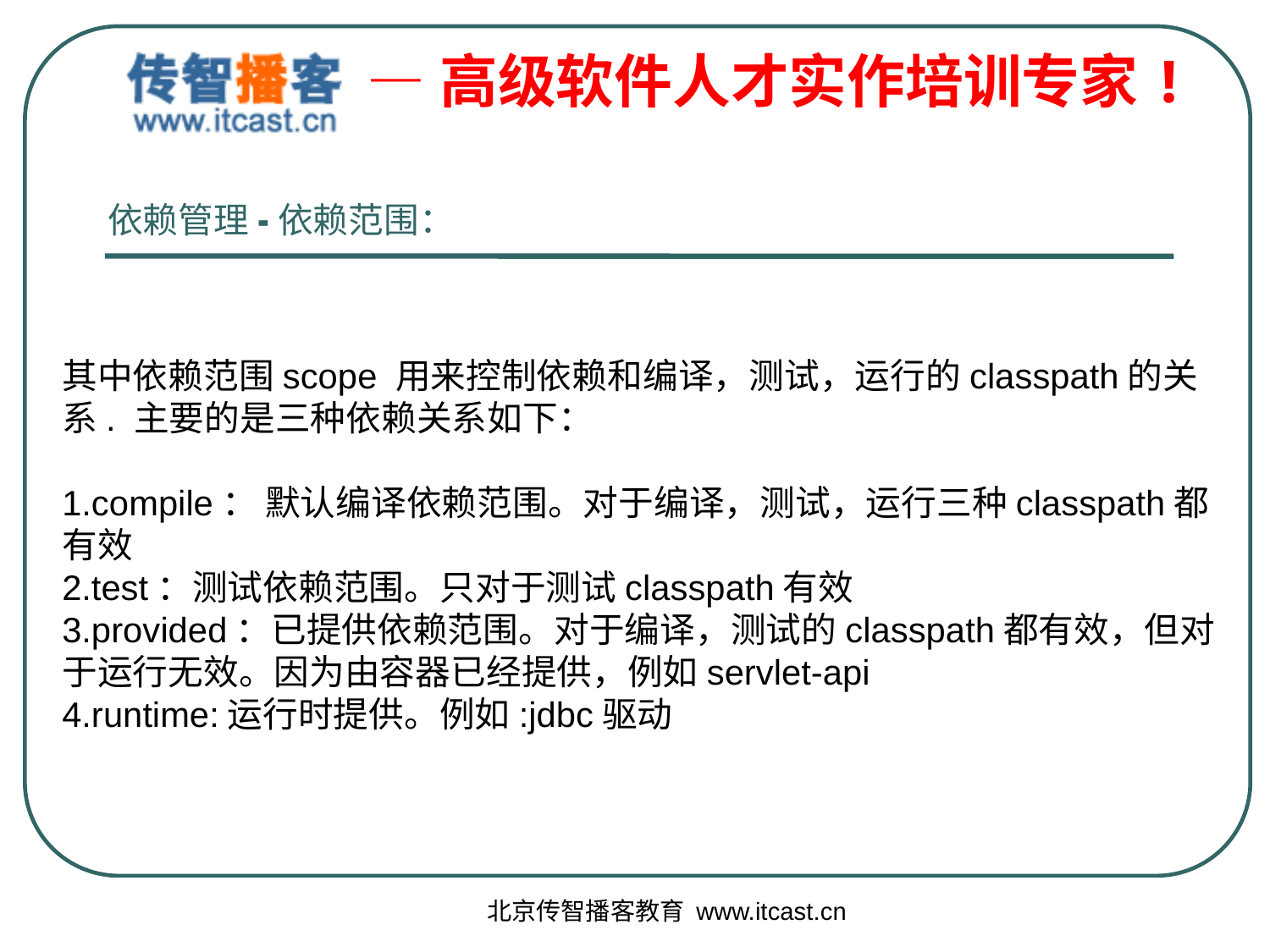

依赖管理-依赖范围：

其中依赖范围scope 用来控制依赖和编译，测试，运行的classpath的关系. 主要的是三种依赖关系如下：

1.compile： 默认编译依赖范围。对于编译，测试，运行三种classpath都有效
2.test：测试依赖范围。只对于测试classpath有效
3.provided：已提供依赖范围。对于编译，测试的classpath都有效，但对于运行无效。因为由容器已经提供，例如servlet-api
4.runtime:运行时提供。例如:jdbc驱动
北京传智播客教育 www.itcast.cn